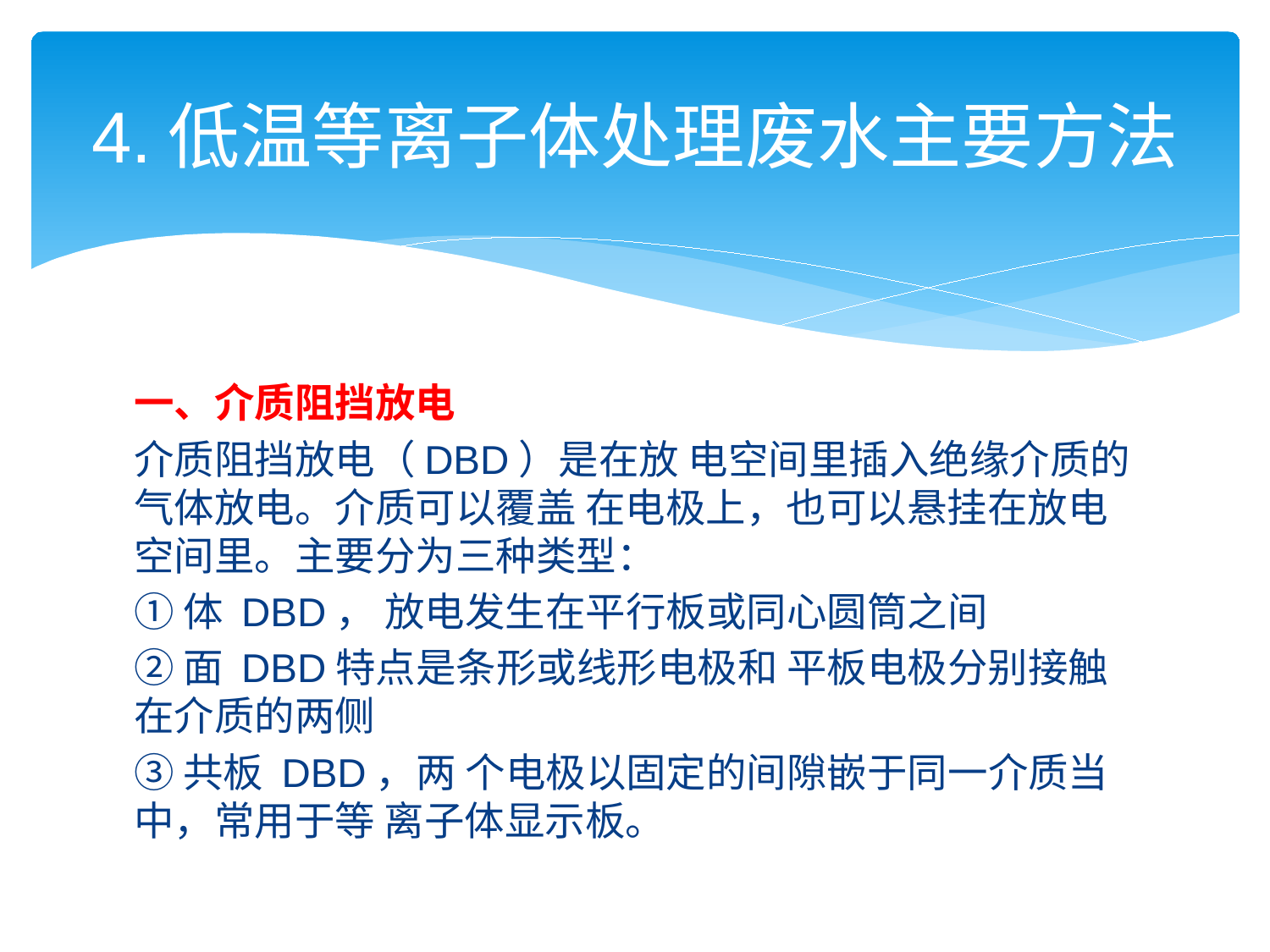

# 4.低温等离子体处理废水主要方法
一、介质阻挡放电
介质阻挡放电（DBD）是在放 电空间里插入绝缘介质的气体放电。介质可以覆盖 在电极上，也可以悬挂在放电空间里。主要分为三种类型：
①体 DBD， 放电发生在平行板或同心圆筒之间
②面 DBD特点是条形或线形电极和 平板电极分别接触在介质的两侧
③共板 DBD，两 个电极以固定的间隙嵌于同一介质当中，常用于等 离子体显示板。